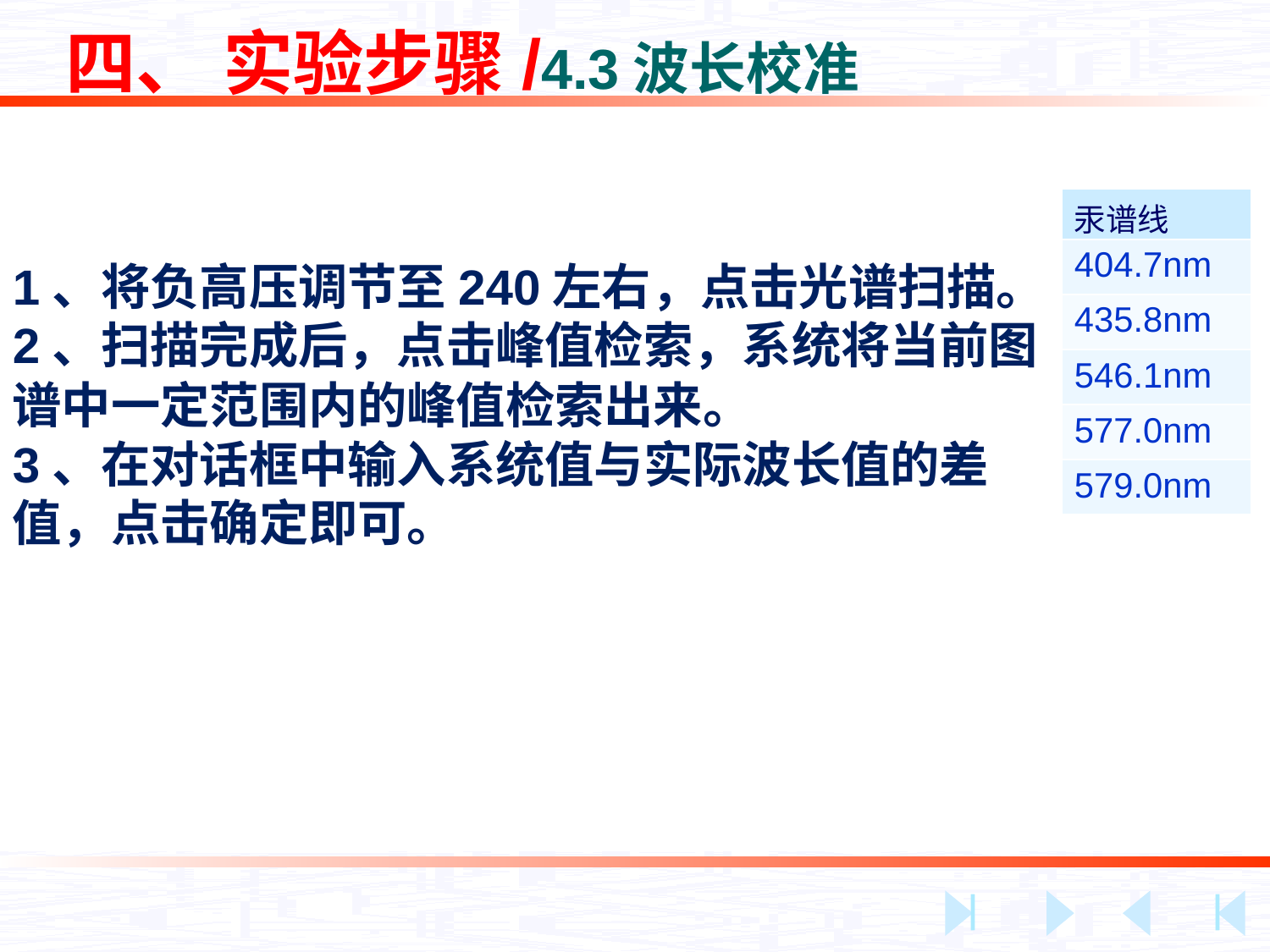

四、 实验步骤/4.3波长校准
| 汞谱线 |
| --- |
| 404.7nm |
| 435.8nm |
| 546.1nm |
| 577.0nm |
| 579.0nm |
1、将负高压调节至240左右，点击光谱扫描。
2、扫描完成后，点击峰值检索，系统将当前图谱中一定范围内的峰值检索出来。
3、在对话框中输入系统值与实际波长值的差值，点击确定即可。